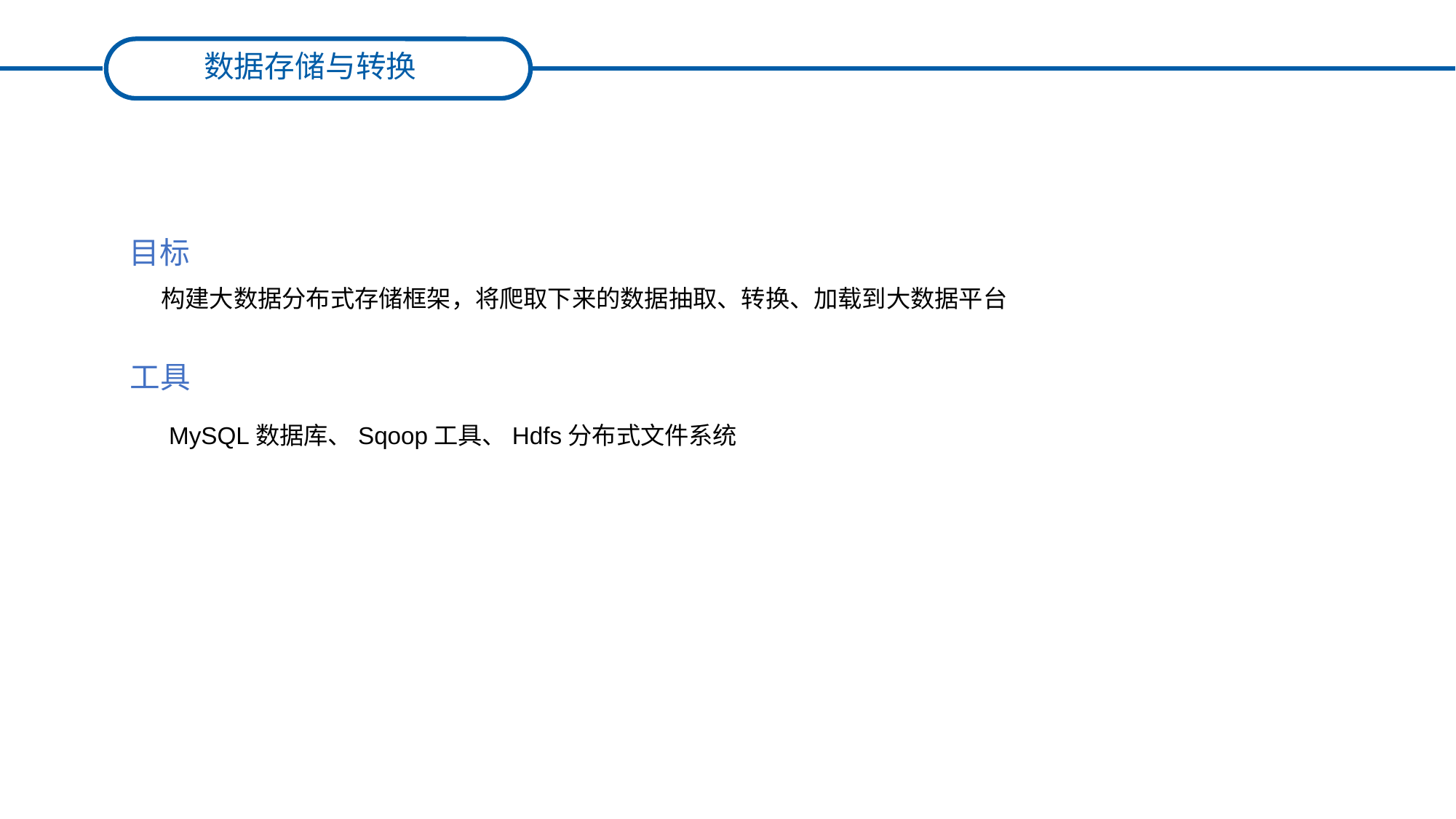

数据存储与转换

目标
构建大数据分布式存储框架，将爬取下来的数据抽取、转换、加载到大数据平台
工具
MySQL数据库、Sqoop工具、Hdfs分布式文件系统